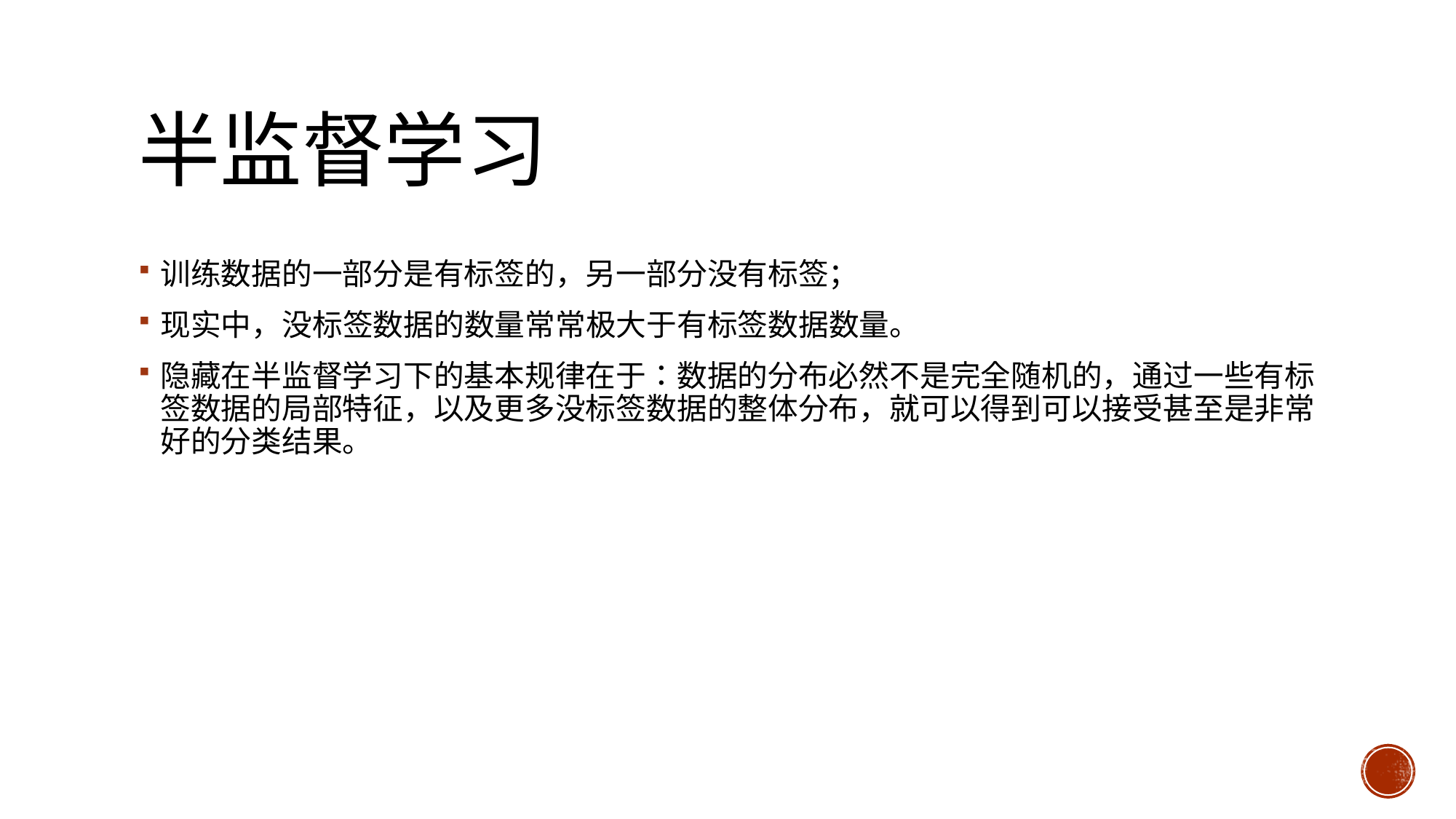

# 半监督学习
训练数据的一部分是有标签的，另一部分没有标签；
现实中，没标签数据的数量常常极大于有标签数据数量。
隐藏在半监督学习下的基本规律在于：数据的分布必然不是完全随机的，通过一些有标签数据的局部特征，以及更多没标签数据的整体分布，就可以得到可以接受甚至是非常好的分类结果。